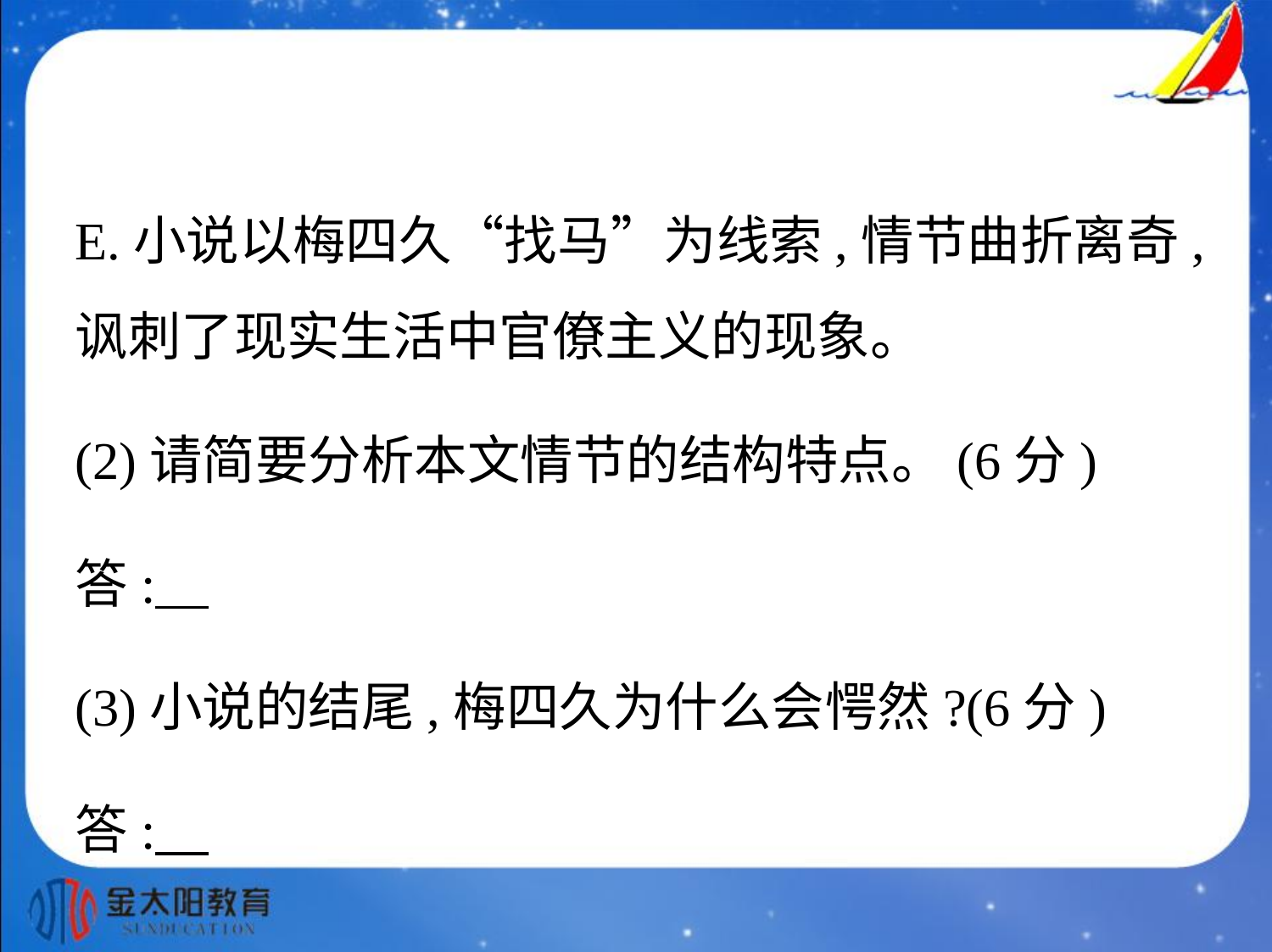

E.小说以梅四久“找马”为线索,情节曲折离奇,
讽刺了现实生活中官僚主义的现象。
(2)请简要分析本文情节的结构特点。(6分)
答:
(3)小说的结尾,梅四久为什么会愕然?(6分)
答: